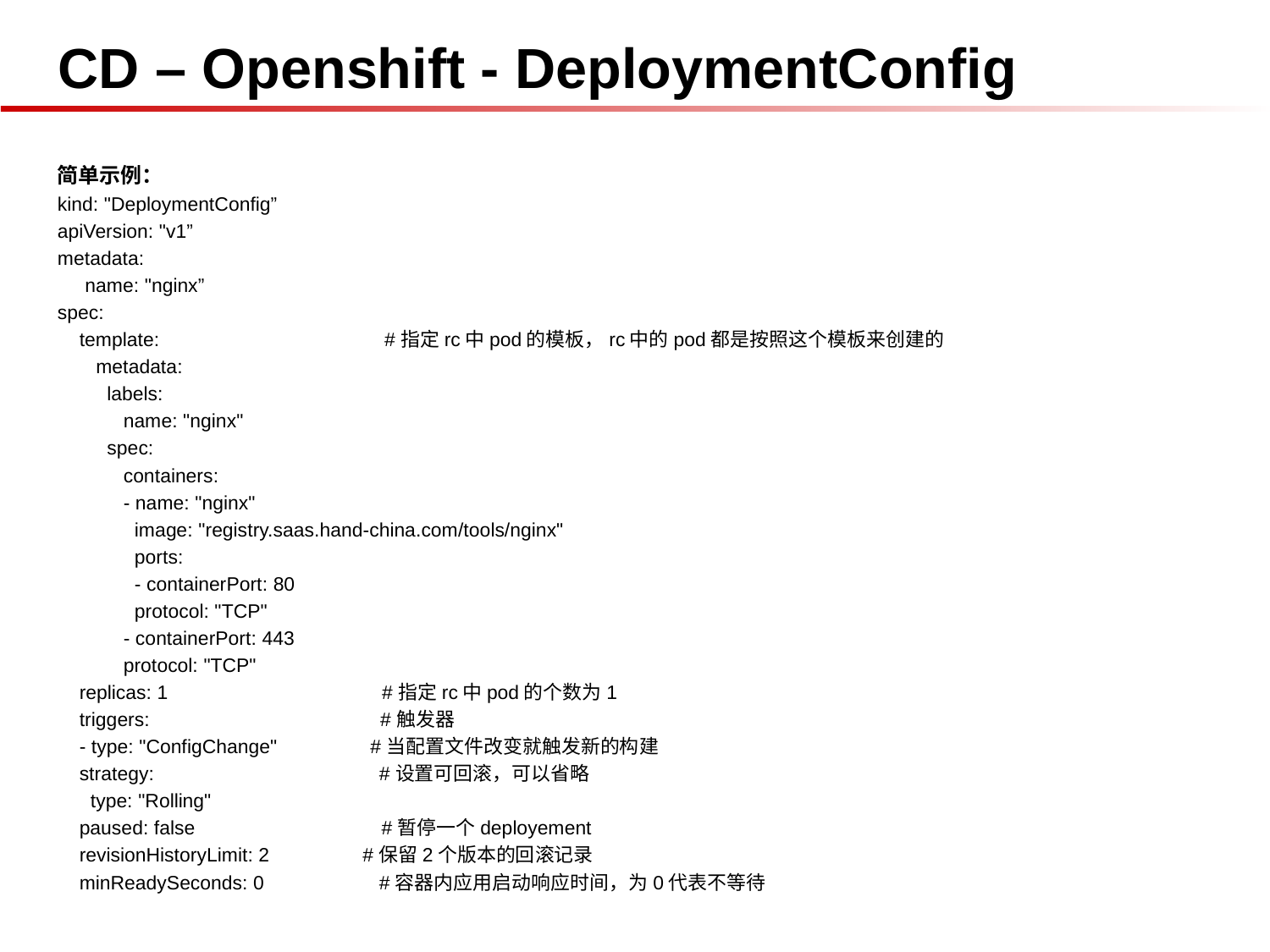

# CD – Openshift - DeploymentConfig
简单示例：
kind: "DeploymentConfig”
apiVersion: "v1”
metadata:
     name: "nginx”
spec:
    template:                                         #指定rc中pod的模板，rc中的pod都是按照这个模板来创建的
       metadata:
         labels:
            name: "nginx"
         spec:
            containers:
            - name: "nginx"
              image: "registry.saas.hand-china.com/tools/nginx"
              ports:
              - containerPort: 80
              protocol: "TCP"
            - containerPort: 443
            protocol: "TCP"
    replicas: 1                                       #指定rc中pod的个数为1
    triggers:                                          #触发器
    - type: "ConfigChange"                 #当配置文件改变就触发新的构建
    strategy:                                         #设置可回滚，可以省略
      type: "Rolling"
    paused: false                                  #暂停一个deployement
    revisionHistoryLimit: 2                 #保留2个版本的回滚记录
    minReadySeconds: 0                     #容器内应用启动响应时间，为0代表不等待